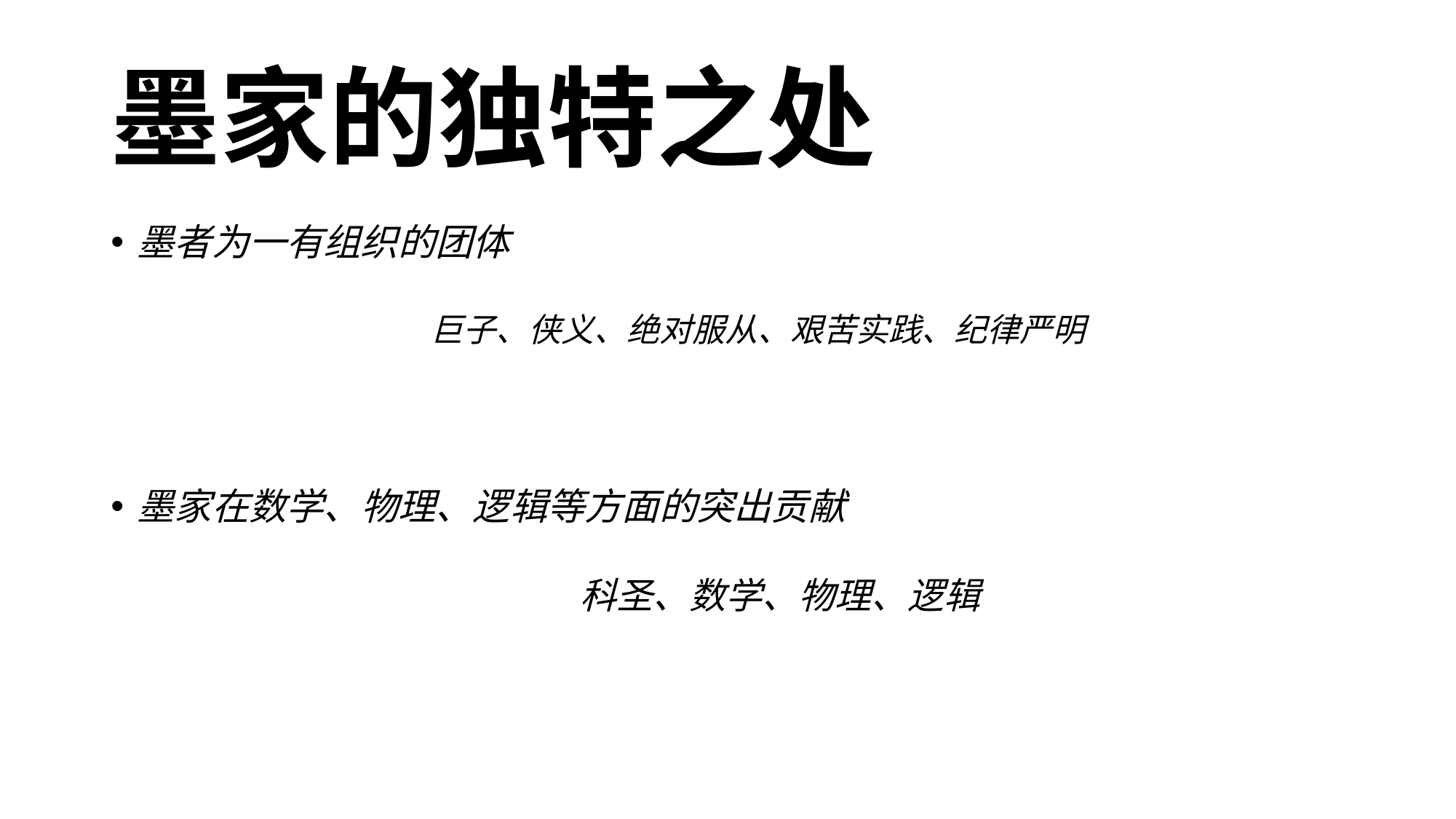

# 墨家的独特之处
墨者为一有组织的团体

                                                   巨子、侠义、绝对服从、艰苦实践、纪律严明

墨家在数学、物理、逻辑等方面的突出贡献

                                                                       科圣、数学、物理、逻辑